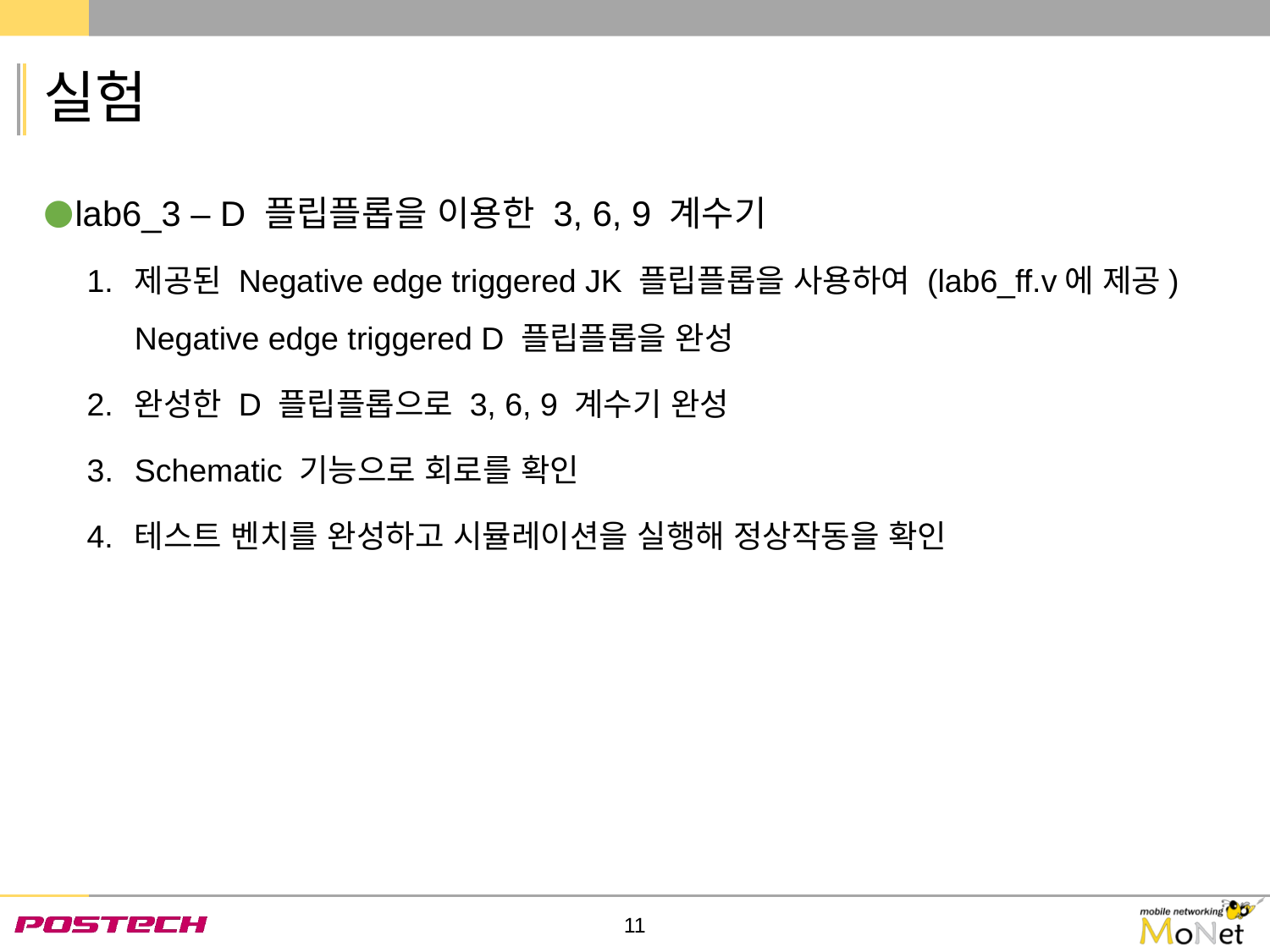

# 실험
lab6_3 – D 플립플롭을 이용한 3, 6, 9 계수기
제공된 Negative edge triggered JK 플립플롭을 사용하여 (lab6_ff.v에 제공)  Negative edge triggered D 플립플롭을 완성
완성한 D 플립플롭으로 3, 6, 9 계수기 완성
Schematic 기능으로 회로를 확인
테스트 벤치를 완성하고 시뮬레이션을 실행해 정상작동을 확인